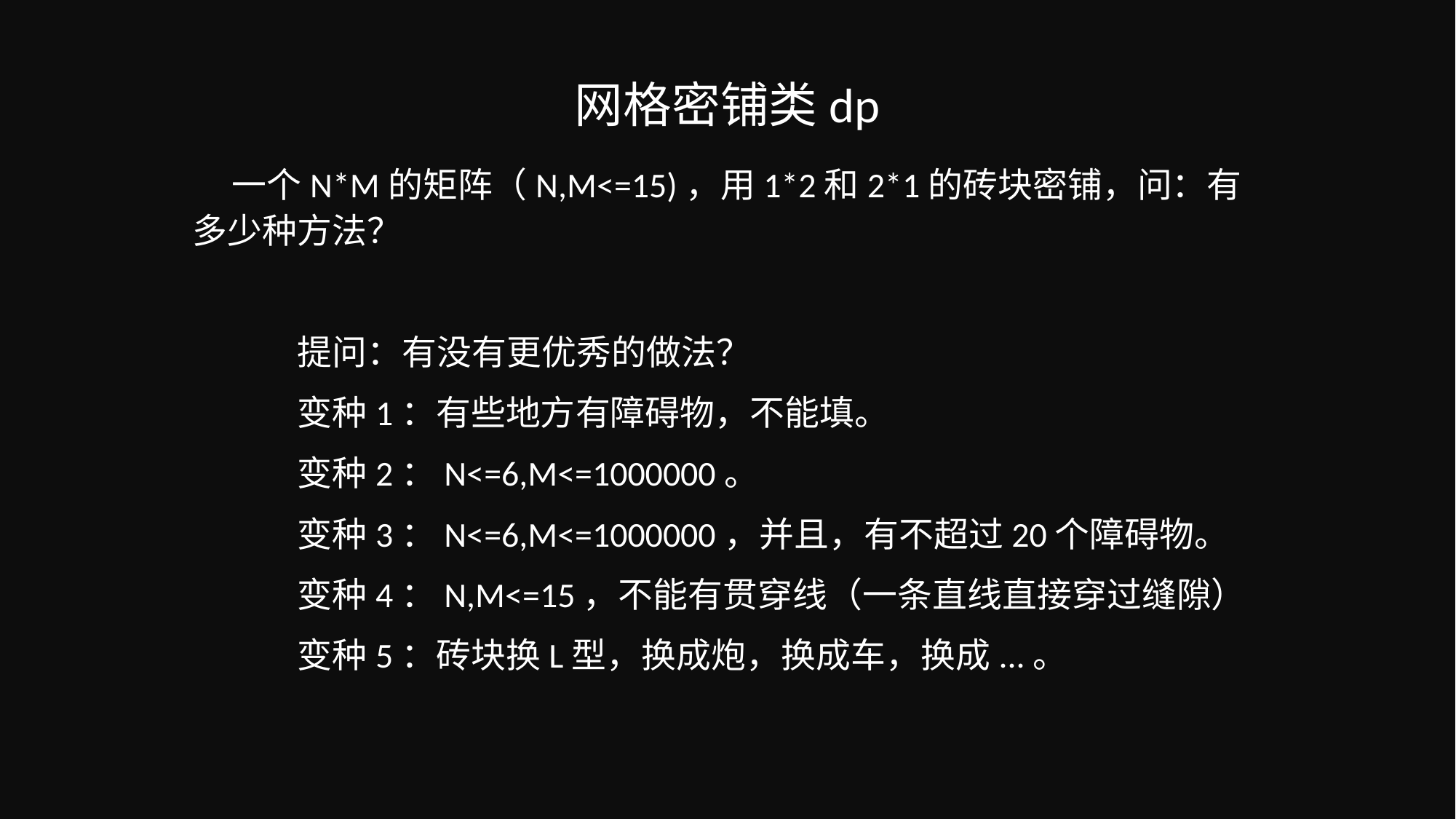

# 网格密铺类dp
    一个N*M的矩阵（N,M<=15)，用1*2和2*1的砖块密铺，问：有多少种方法？

	提问：有没有更优秀的做法？
	变种1：有些地方有障碍物，不能填。
	变种2：N<=6,M<=1000000。
	变种3：N<=6,M<=1000000，并且，有不超过20个障碍物。
	变种4：N,M<=15，不能有贯穿线（一条直线直接穿过缝隙）
	变种5：砖块换L型，换成炮，换成车，换成...。